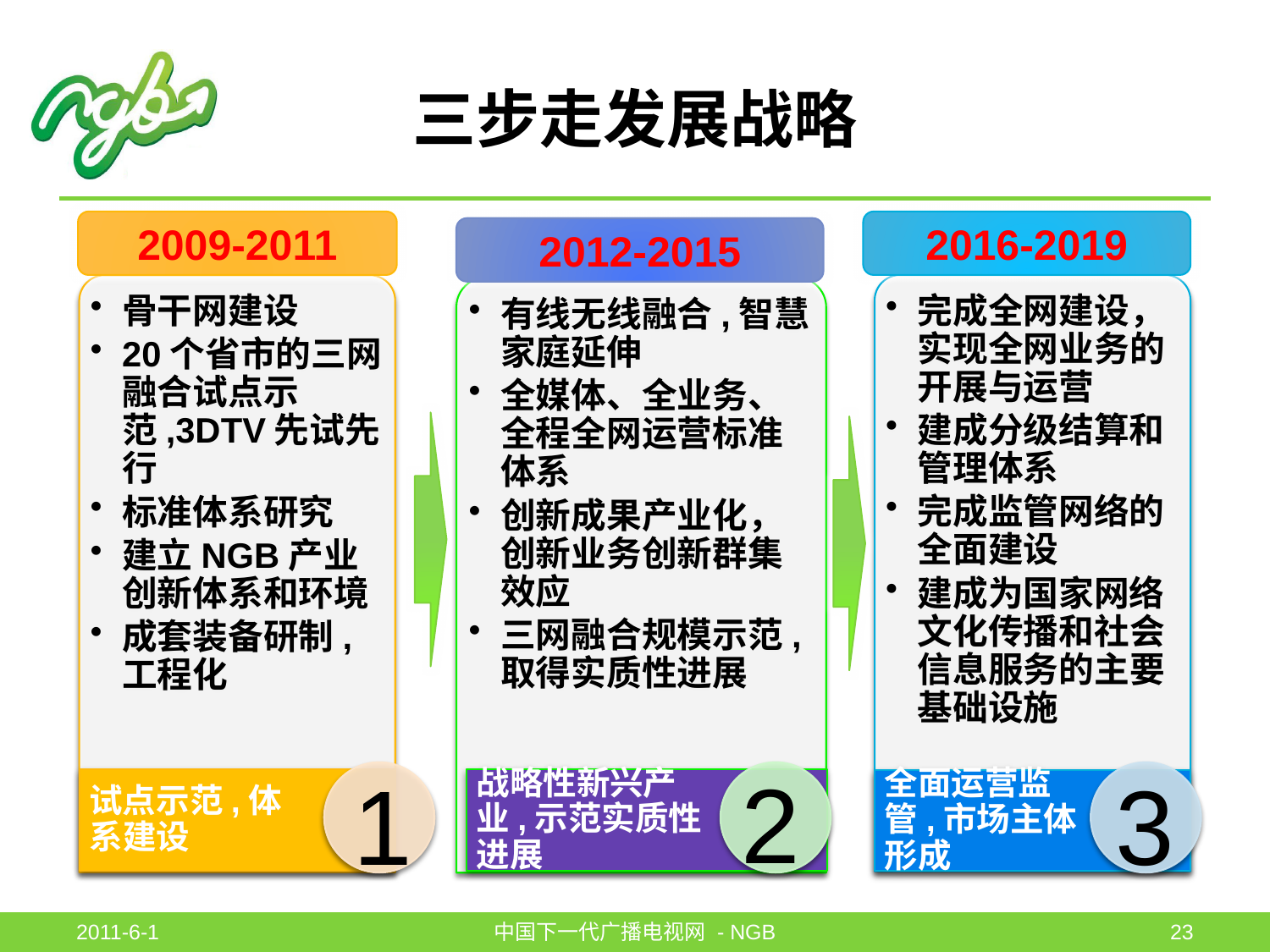

# 三步走发展战略
2009-2011
2016-2019
2012-2015
骨干网建设
20个省市的三网融合试点示范,3DTV先试先行
标准体系研究
建立NGB产业创新体系和环境
成套装备研制,工程化
试点示范,体系建设
有线无线融合,智慧家庭延伸
全媒体、全业务、全程全网运营标准体系
创新成果产业化，创新业务创新群集效应
三网融合规模示范,取得实质性进展
战略性新兴产业,示范实质性进展
完成全网建设，实现全网业务的开展与运营
建成分级结算和管理体系
完成监管网络的全面建设
建成为国家网络文化传播和社会信息服务的主要基础设施
全面运营监管,市场主体形成

2
1
3
2011-6-1
中国下一代广播电视网 - NGB
23